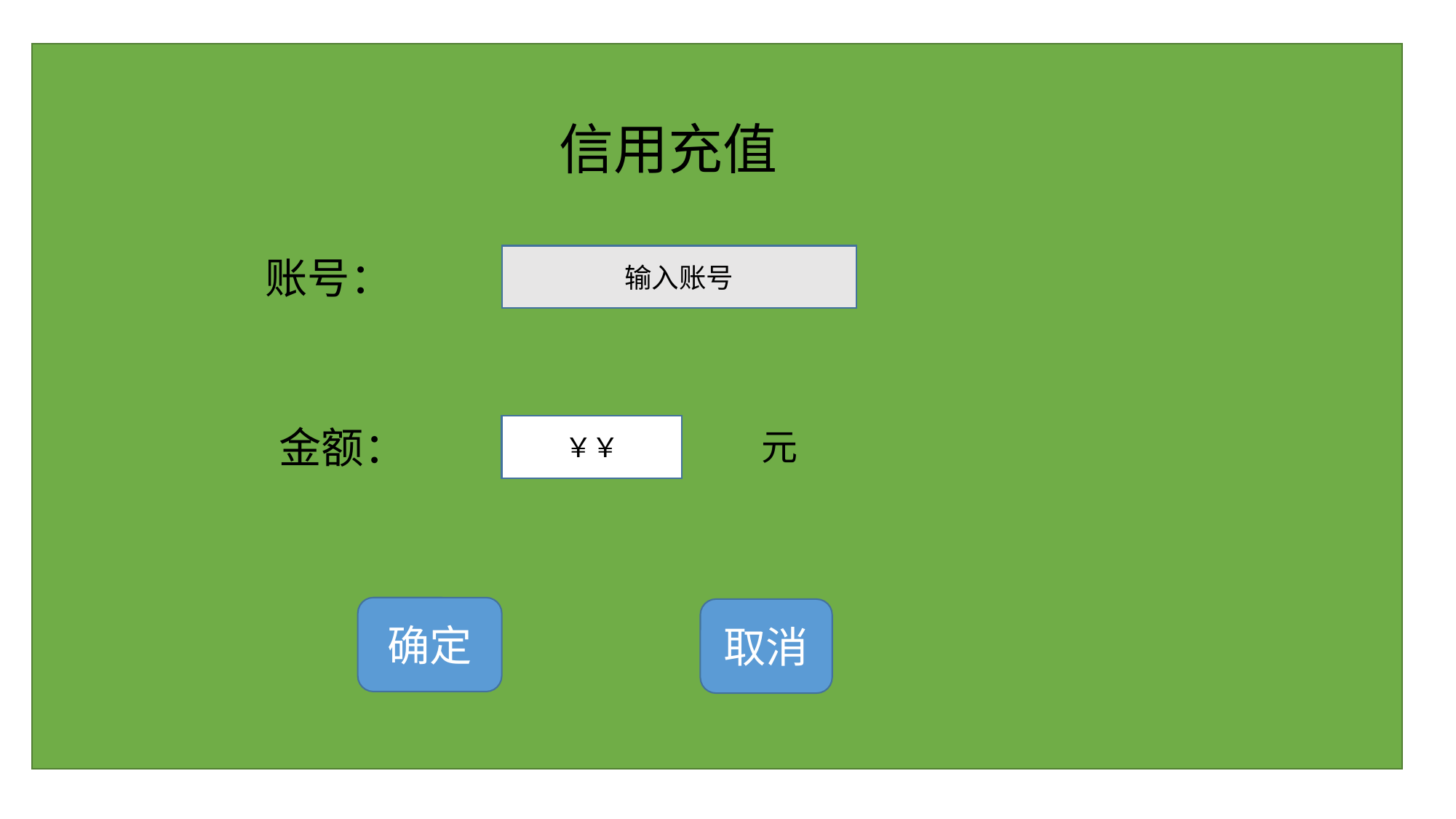

#
信用充值

账号：
输入账号
金额：
￥￥
元
确定
取消